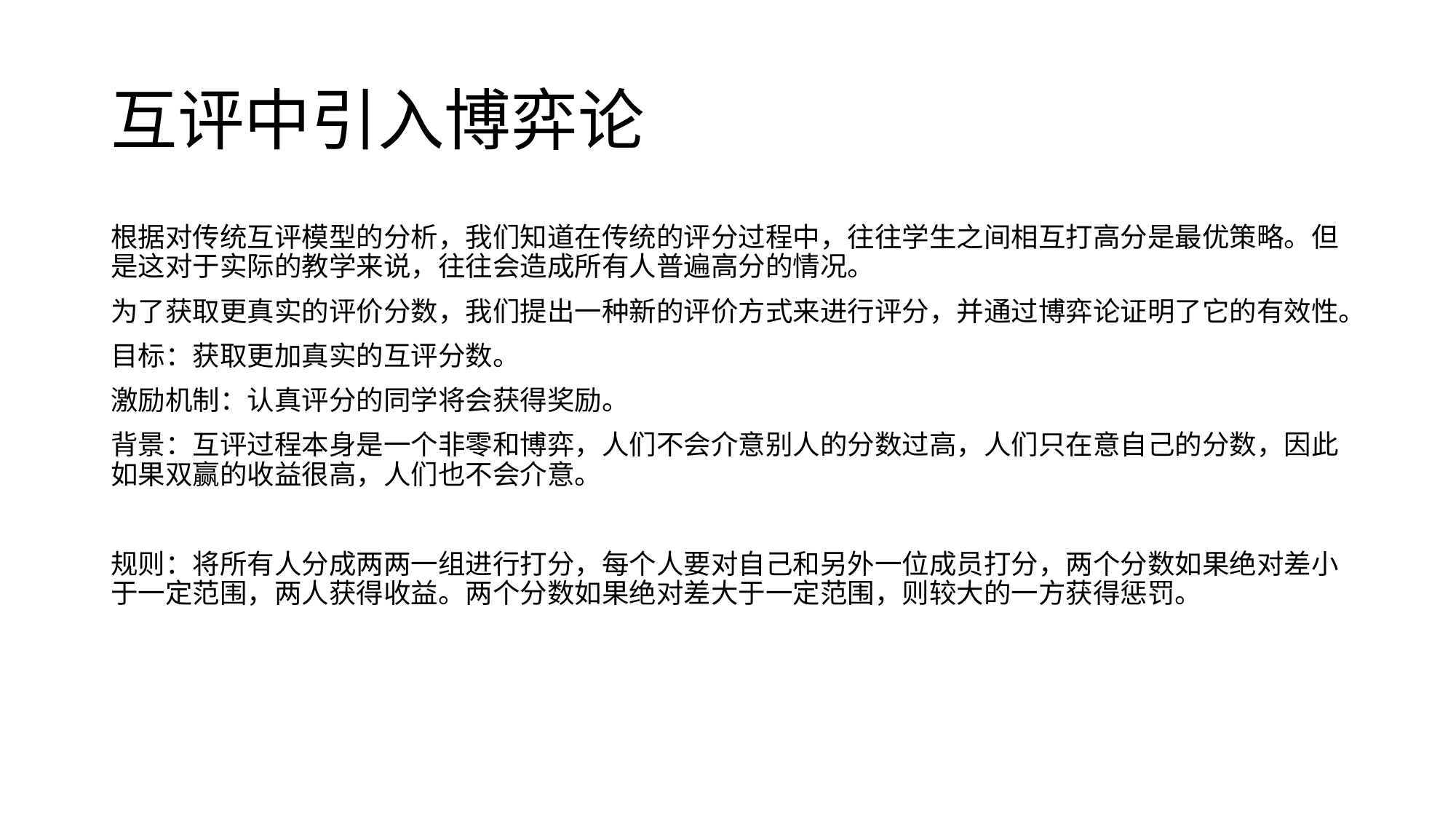

# 互评中引入博弈论
根据对传统互评模型的分析，我们知道在传统的评分过程中，往往学生之间相互打高分是最优策略。但是这对于实际的教学来说，往往会造成所有人普遍高分的情况。
为了获取更真实的评价分数，我们提出一种新的评价方式来进行评分，并通过博弈论证明了它的有效性。
目标：获取更加真实的互评分数。
激励机制：认真评分的同学将会获得奖励。
背景：互评过程本身是一个非零和博弈，人们不会介意别人的分数过高，人们只在意自己的分数，因此如果双赢的收益很高，人们也不会介意。

规则：将所有人分成两两一组进行打分，每个人要对自己和另外一位成员打分，两个分数如果绝对差小于一定范围，两人获得收益。两个分数如果绝对差大于一定范围，则较大的一方获得惩罚。